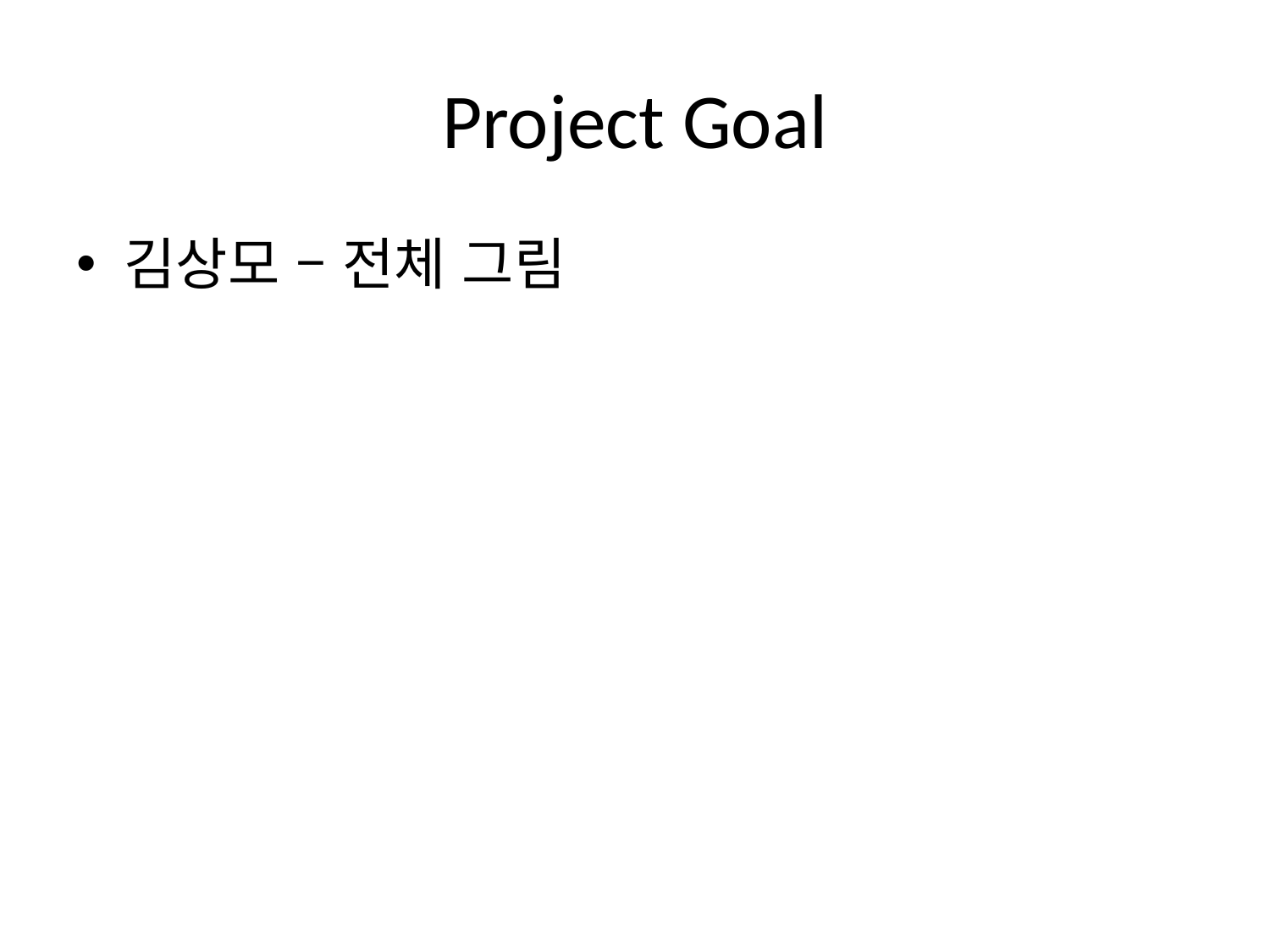

# Project Goal
김상모 – 전체 그림